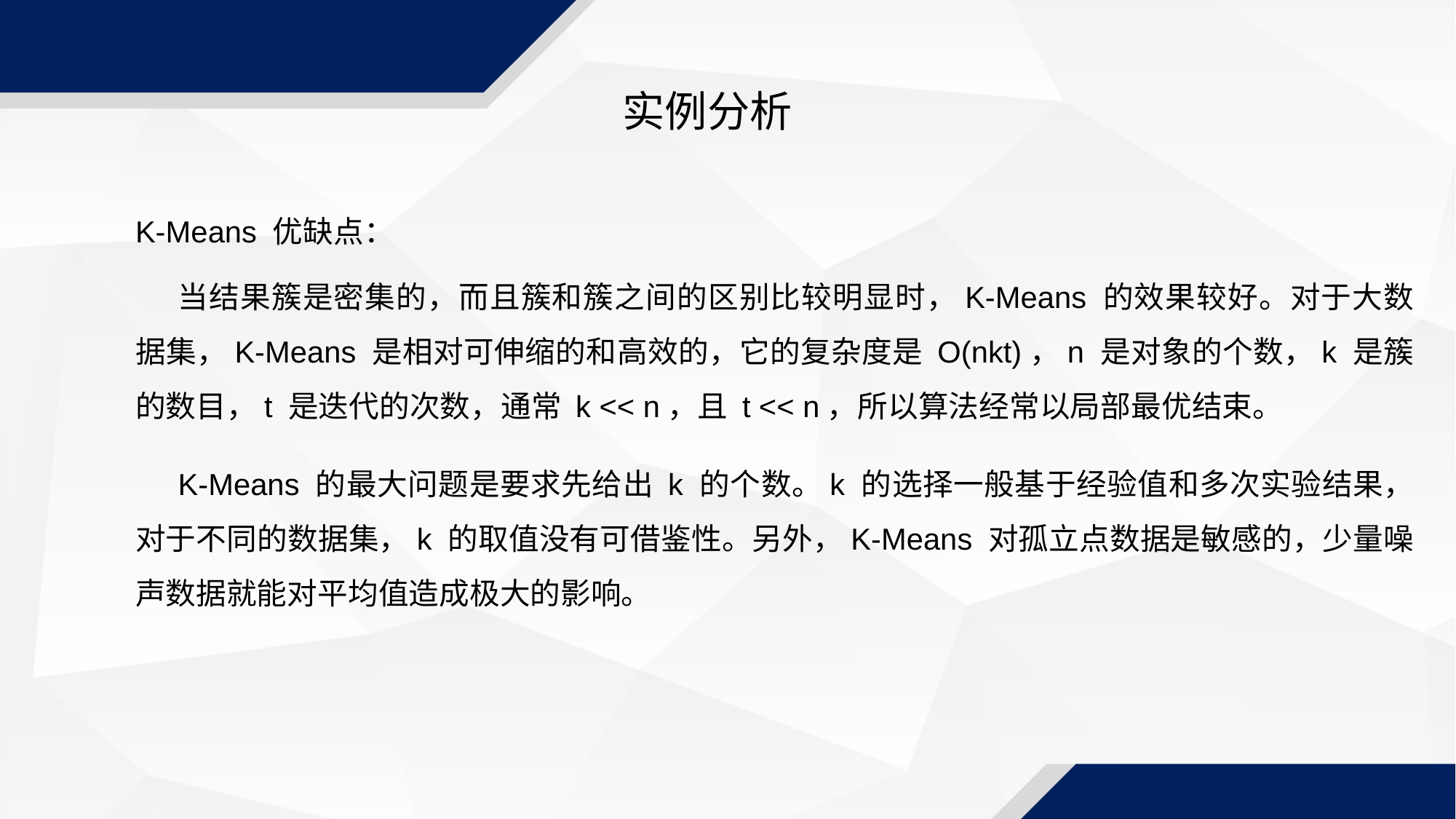

实例分析
K-Means 优缺点：
当结果簇是密集的，而且簇和簇之间的区别比较明显时，K-Means 的效果较好。对于大数据集，K-Means 是相对可伸缩的和高效的，它的复杂度是 O(nkt)，n 是对象的个数，k 是簇的数目，t 是迭代的次数，通常 k << n，且 t << n，所以算法经常以局部最优结束。
K-Means 的最大问题是要求先给出 k 的个数。k 的选择一般基于经验值和多次实验结果，对于不同的数据集，k 的取值没有可借鉴性。另外，K-Means 对孤立点数据是敏感的，少量噪声数据就能对平均值造成极大的影响。